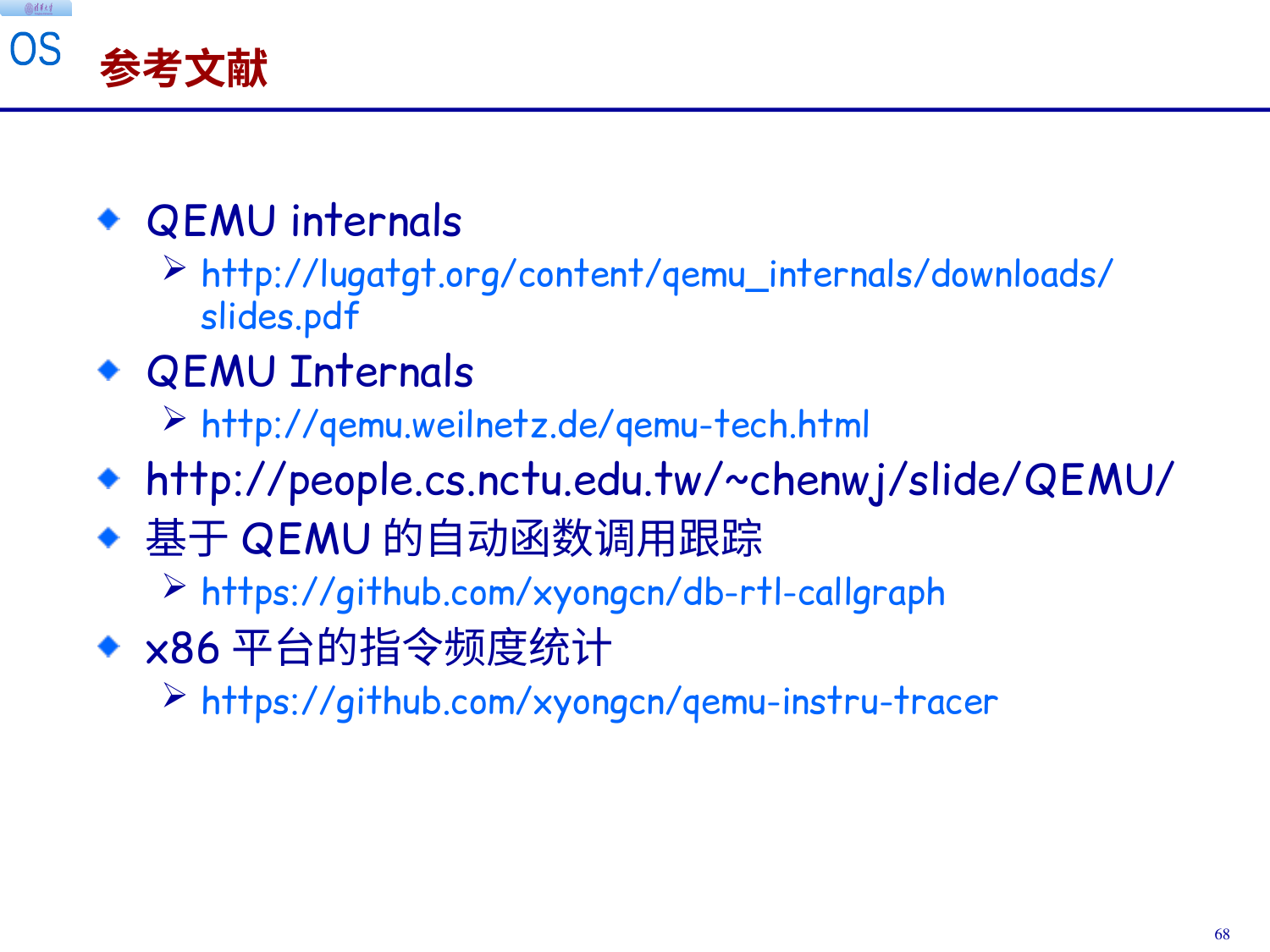

# 参考文献
QEMU internals
http://lugatgt.org/content/qemu_internals/downloads/slides.pdf
QEMU Internals
http://qemu.weilnetz.de/qemu-tech.html
http://people.cs.nctu.edu.tw/~chenwj/slide/QEMU/
基于QEMU的自动函数调用跟踪
https://github.com/xyongcn/db-rtl-callgraph
x86平台的指令频度统计
https://github.com/xyongcn/qemu-instru-tracer